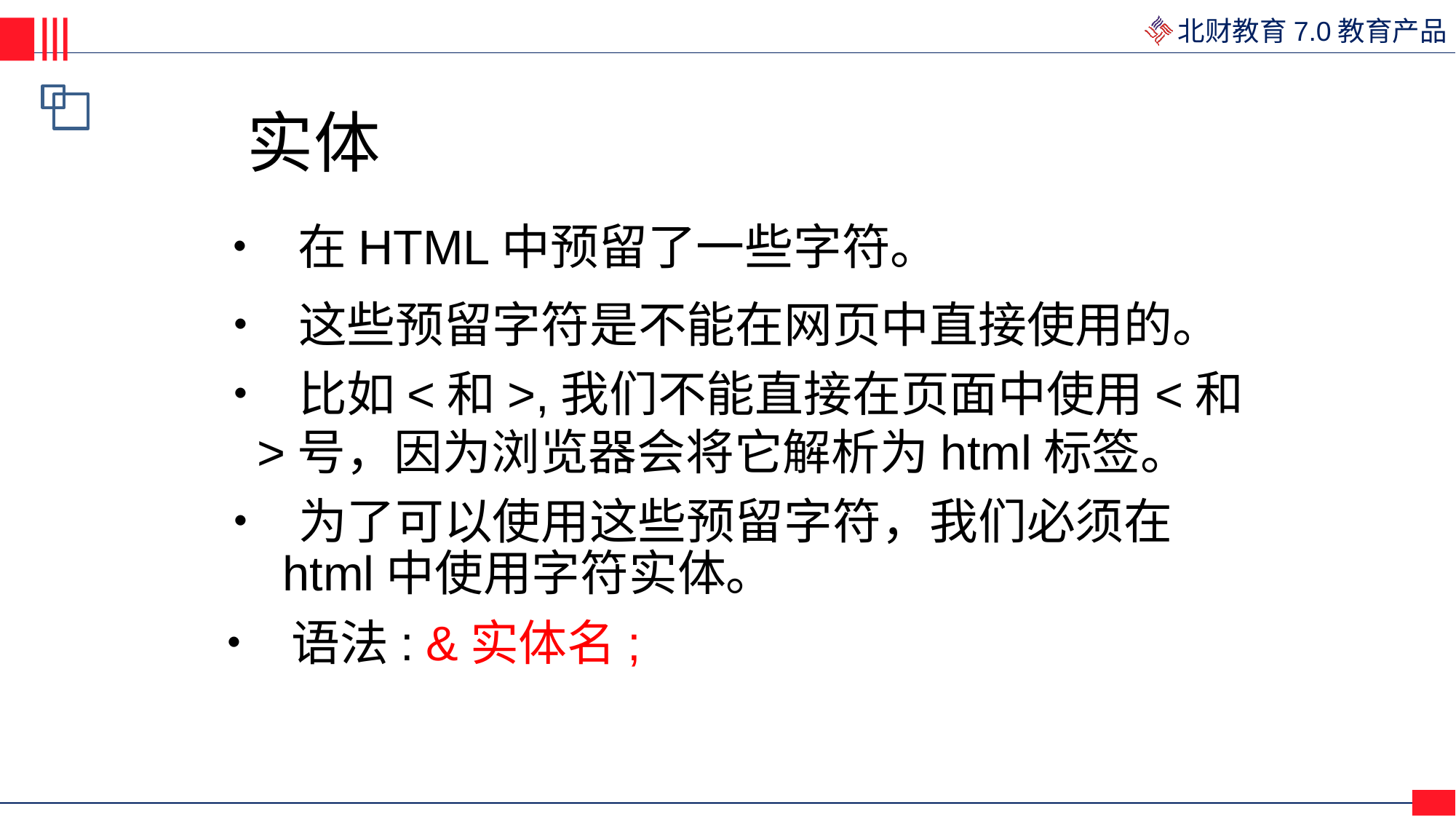

实体
•  在HTML中预留了一些字符。
•  这些预留字符是不能在网页中直接使用的。
•  比如<和>,我们不能直接在页面中使用<和
	>号，因为浏览器会将它解析为html标签。
•  为了可以使用这些预留字符，我们必须在
html中使用字符实体。
•  语法: &实体名;